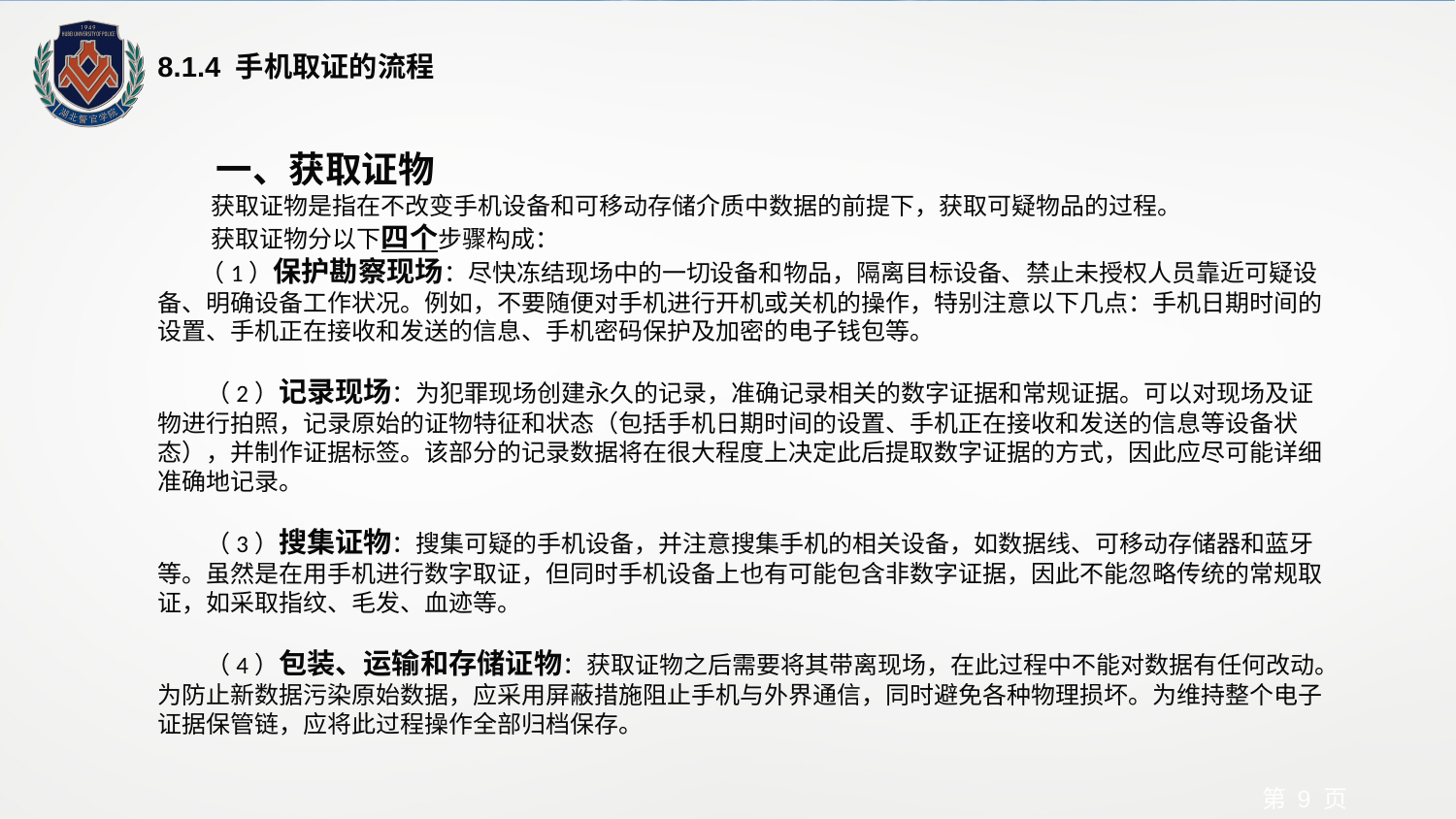

8.1.4 手机取证的流程
      一、获取证物
         获取证物是指在不改变手机设备和可移动存储介质中数据的前提下，获取可疑物品的过程。
         获取证物分以下四个步骤构成：
       （1）保护勘察现场：尽快冻结现场中的一切设备和物品，隔离目标设备、禁止未授权人员靠近可疑设备、明确设备工作状况。例如，不要随便对手机进行开机或关机的操作，特别注意以下几点：手机日期时间的设置、手机正在接收和发送的信息、手机密码保护及加密的电子钱包等。

        （2）记录现场：为犯罪现场创建永久的记录，准确记录相关的数字证据和常规证据。可以对现场及证物进行拍照，记录原始的证物特征和状态（包括手机日期时间的设置、手机正在接收和发送的信息等设备状态），并制作证据标签。该部分的记录数据将在很大程度上决定此后提取数字证据的方式，因此应尽可能详细准确地记录。

        （3）搜集证物：搜集可疑的手机设备，并注意搜集手机的相关设备，如数据线、可移动存储器和蓝牙等。虽然是在用手机进行数字取证，但同时手机设备上也有可能包含非数字证据，因此不能忽略传统的常规取证，如采取指纹、毛发、血迹等。

        （4）包装、运输和存储证物：获取证物之后需要将其带离现场，在此过程中不能对数据有任何改动。为防止新数据污染原始数据，应采用屏蔽措施阻止手机与外界通信，同时避免各种物理损坏。为维持整个电子证据保管链，应将此过程操作全部归档保存。